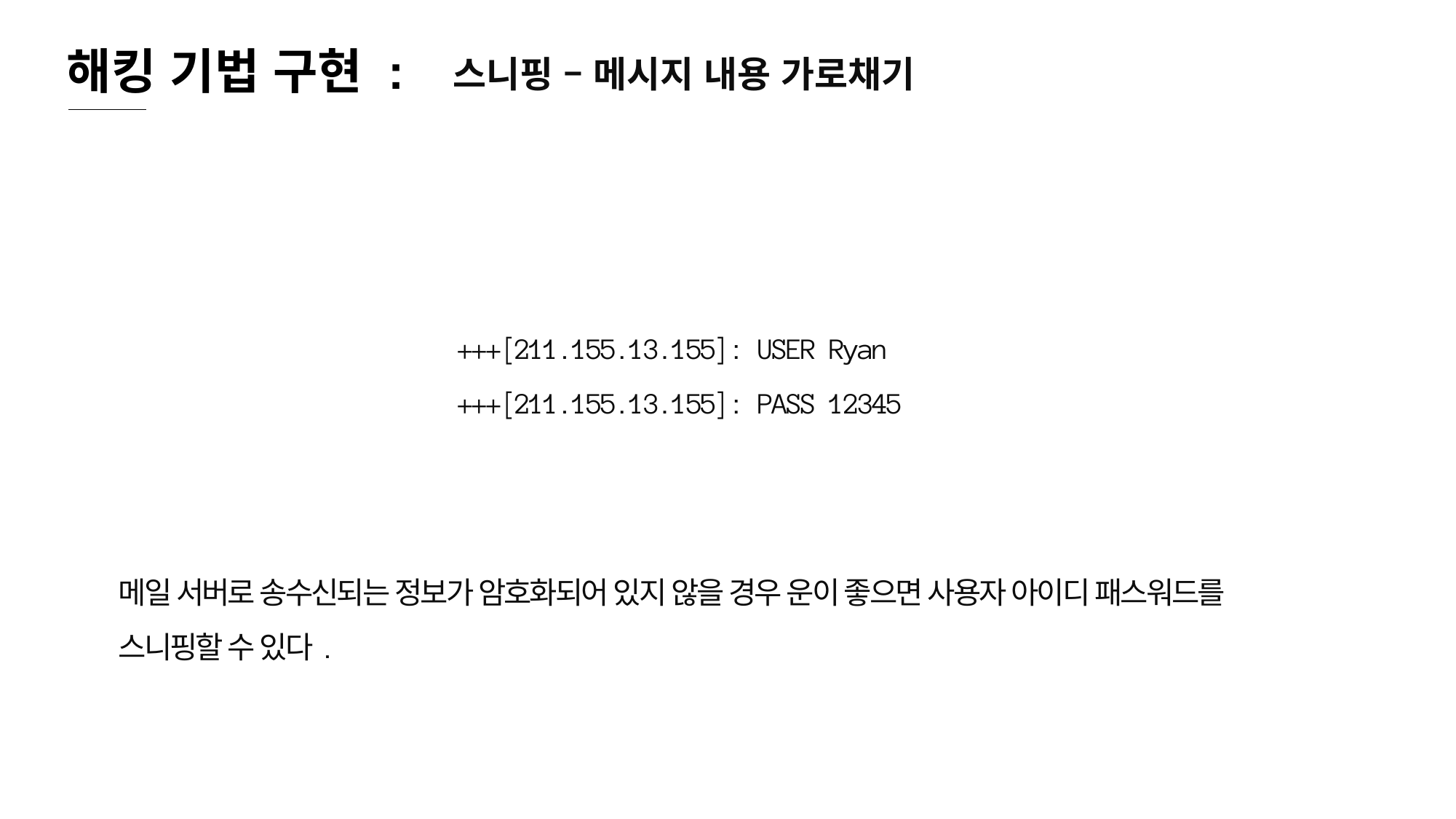

해킹 기법 구현 :
스니핑 – 메시지 내용 가로채기
+++[211.155.13.155]: USER Ryan
+++[211.155.13.155]: PASS 12345
메일 서버로 송수신되는 정보가 암호화되어 있지 않을 경우 운이 좋으면 사용자 아이디 패스워드를 스니핑할 수 있다.